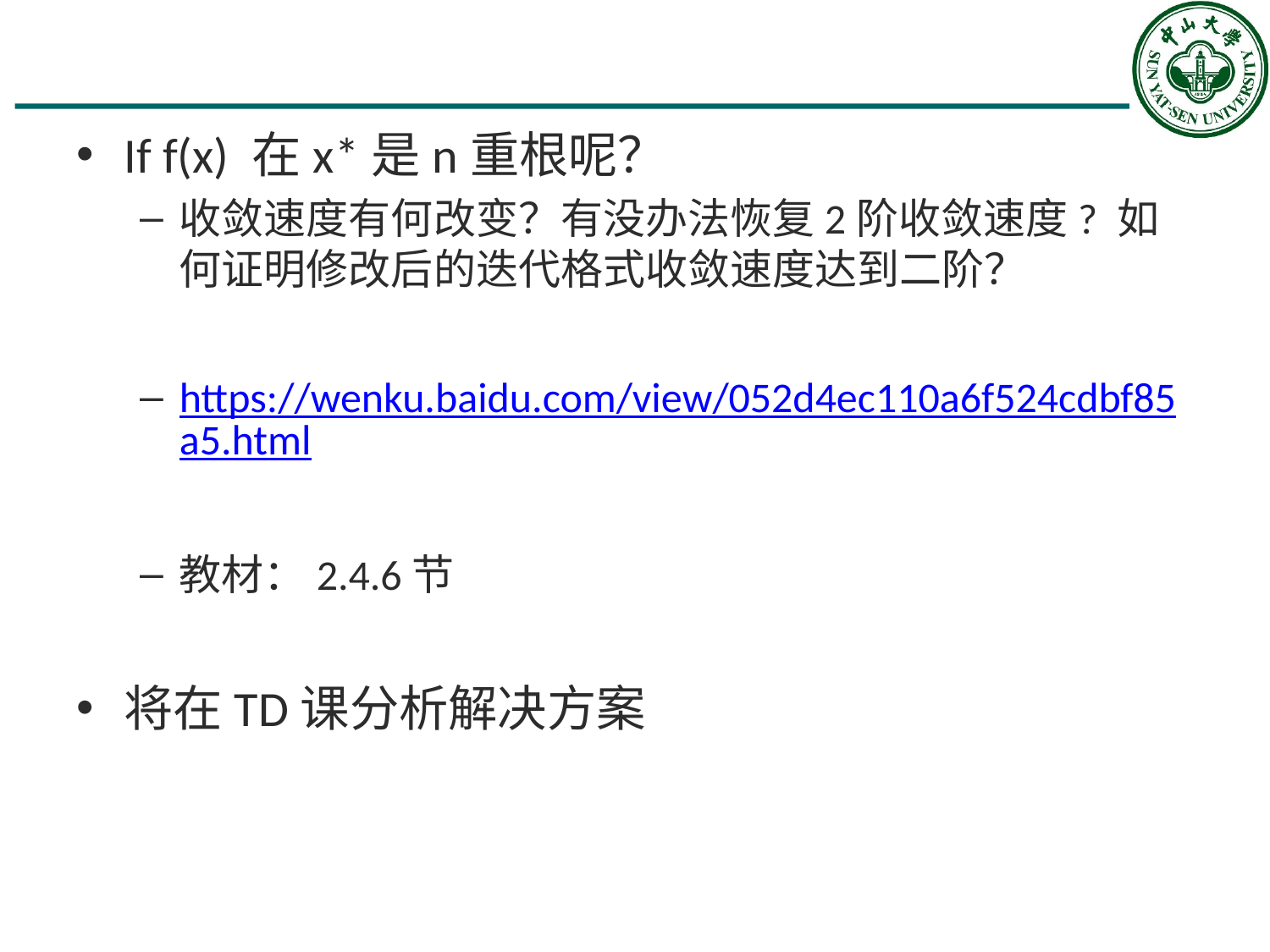

#
If f(x) 在x*是n重根呢？
收敛速度有何改变？有没办法恢复2阶收敛速度? 如何证明修改后的迭代格式收敛速度达到二阶？

https://wenku.baidu.com/view/052d4ec110a6f524cdbf85a5.html

教材：2.4.6节

将在TD课分析解决方案